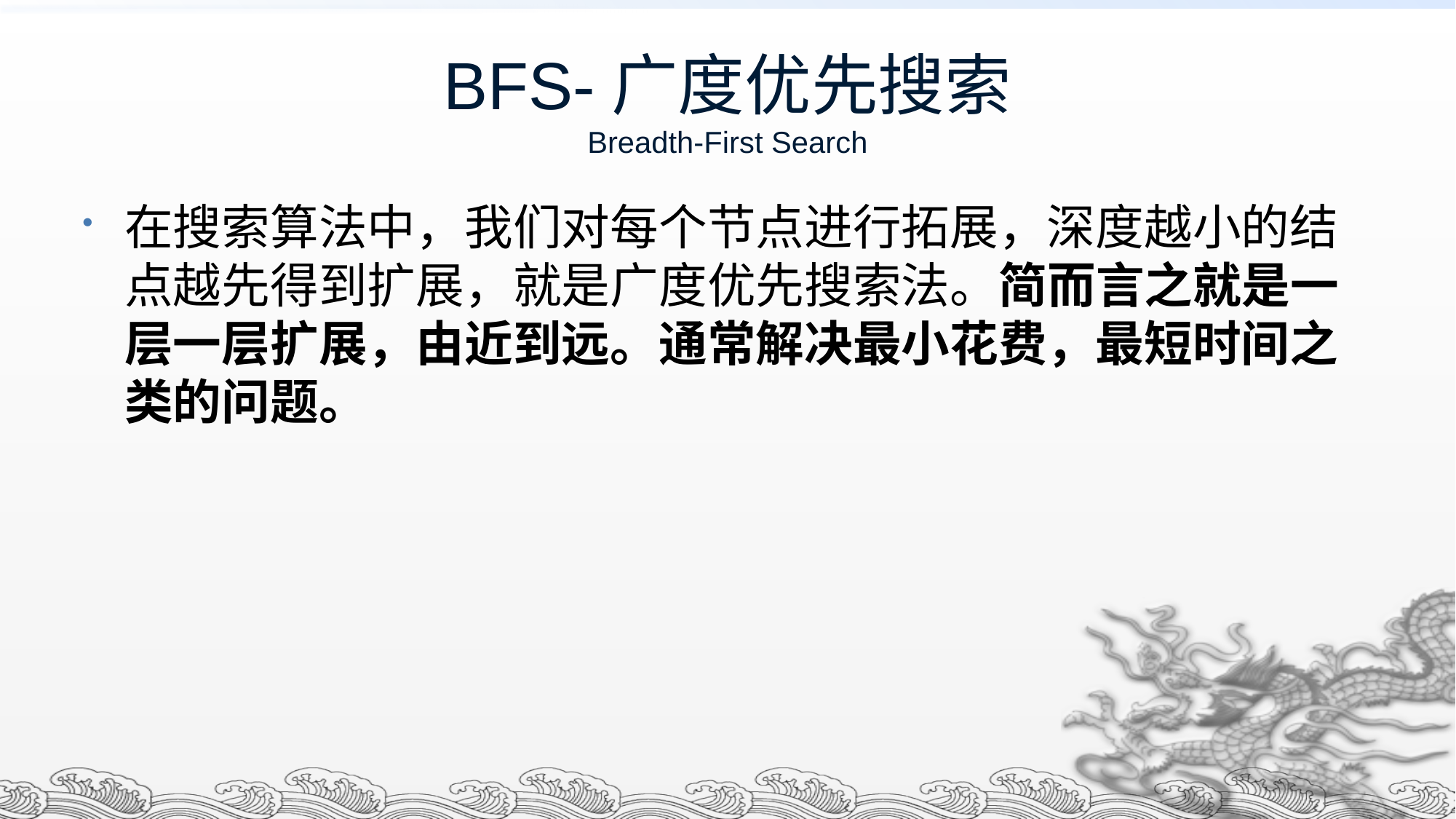

# BFS-广度优先搜索 Breadth-First Search
在搜索算法中，我们对每个节点进行拓展，深度越小的结点越先得到扩展，就是广度优先搜索法。简而言之就是一层一层扩展，由近到远。通常解决最小花费，最短时间之类的问题。